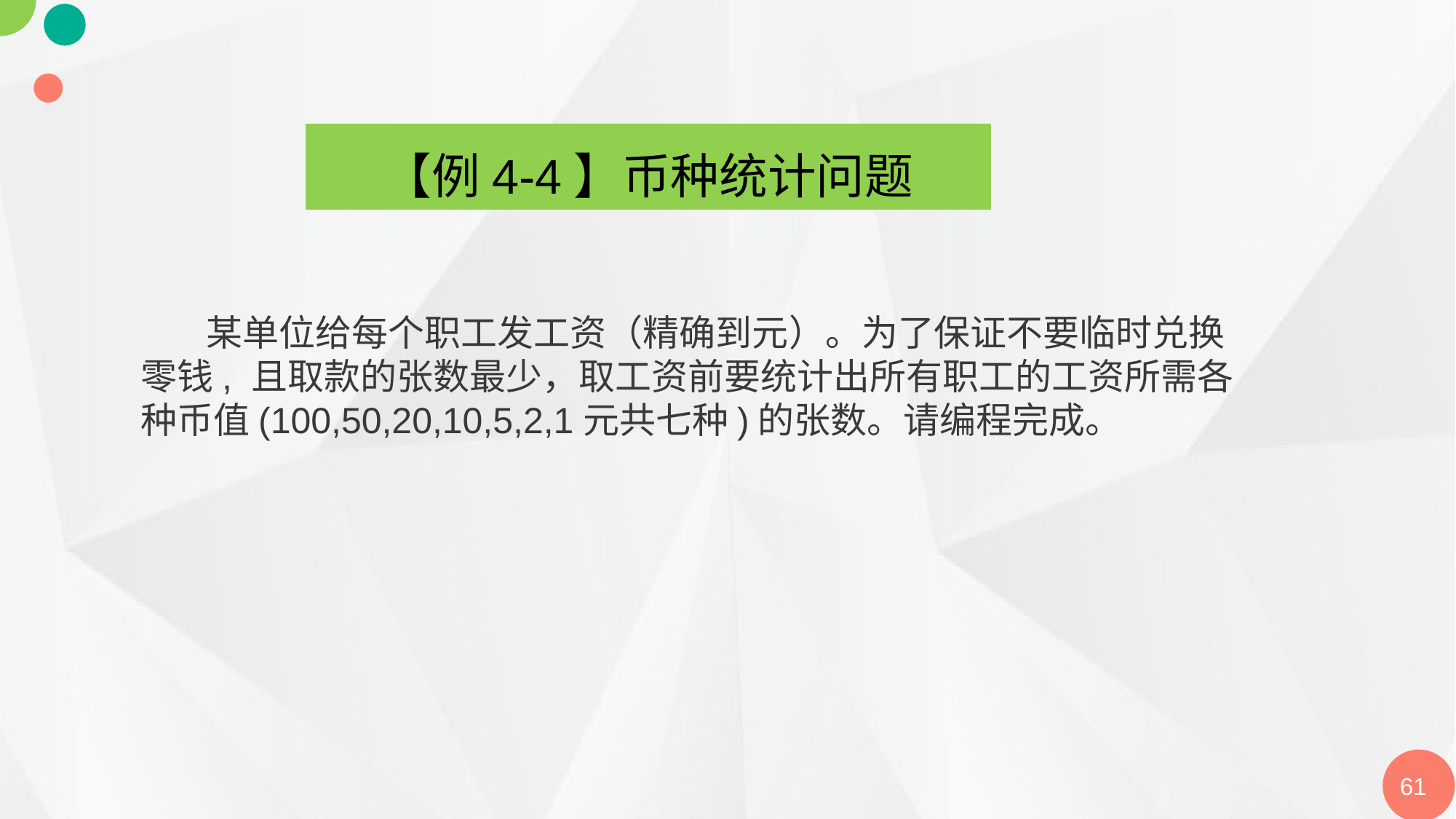

【例4-4】币种统计问题
       某单位给每个职工发工资（精确到元）。为了保证不要临时兑换零钱, 且取款的张数最少，取工资前要统计出所有职工的工资所需各种币值(100,50,20,10,5,2,1元共七种)的张数。请编程完成。